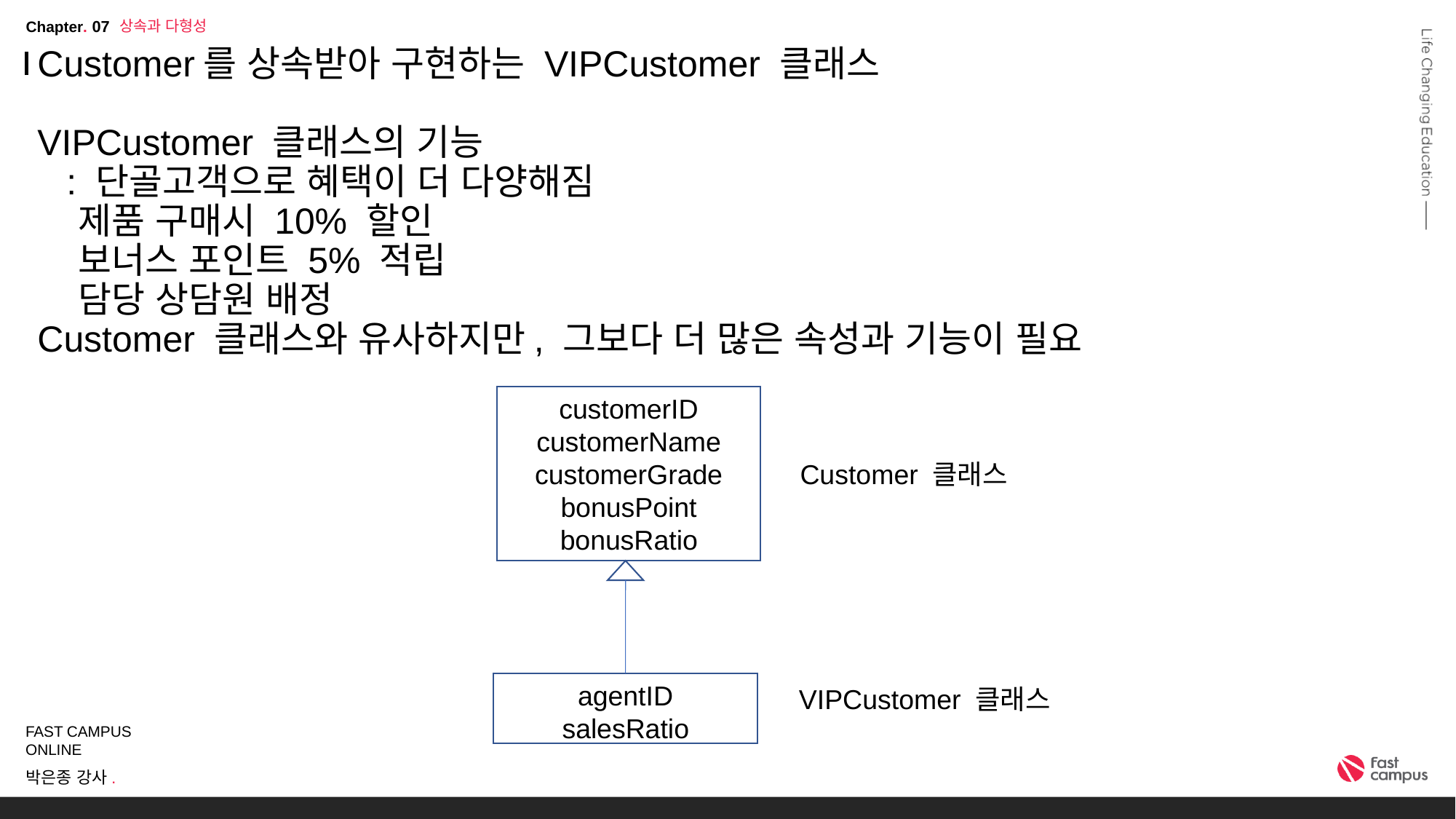

상속과 다형성
07
# Customer를 상속받아 구현하는 VIPCustomer 클래스 VIPCustomer 클래스의 기능 : 단골고객으로 혜택이 더 다양해짐 제품 구매시 10% 할인 보너스 포인트 5% 적립 담당 상담원 배정 Customer 클래스와 유사하지만, 그보다 더 많은 속성과 기능이 필요
customerID
customerName
customerGrade
bonusPoint
bonusRatio

Customer 클래스

agentID
salesRatio
VIPCustomer 클래스